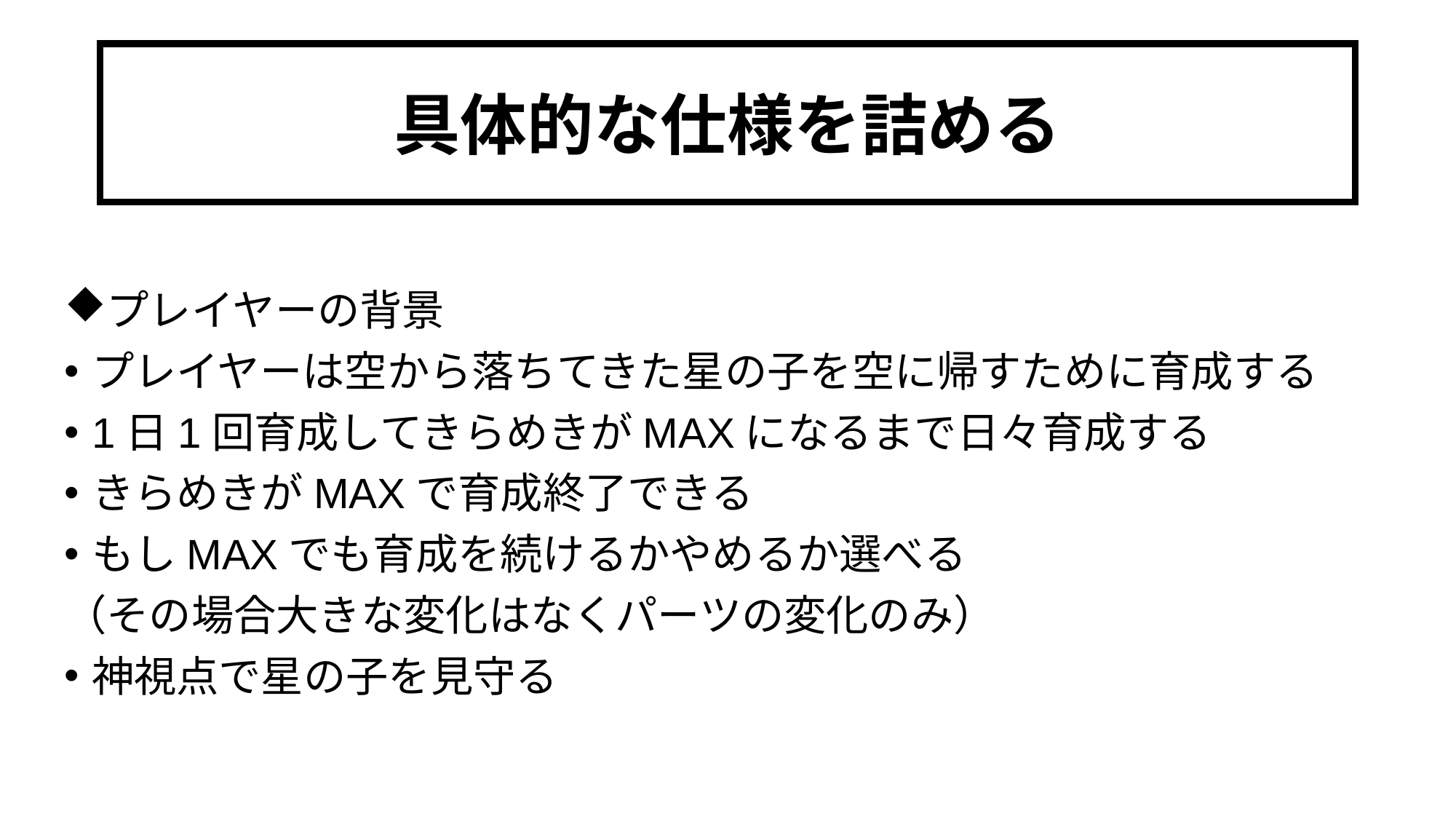

# 具体的な仕様を詰める

プレイヤーの背景
プレイヤーは空から落ちてきた星の子を空に帰すために育成する
1日1回育成してきらめきがMAXになるまで日々育成する
きらめきがMAXで育成終了できる
もしMAXでも育成を続けるかやめるか選べる
（その場合大きな変化はなくパーツの変化のみ）
神視点で星の子を見守る